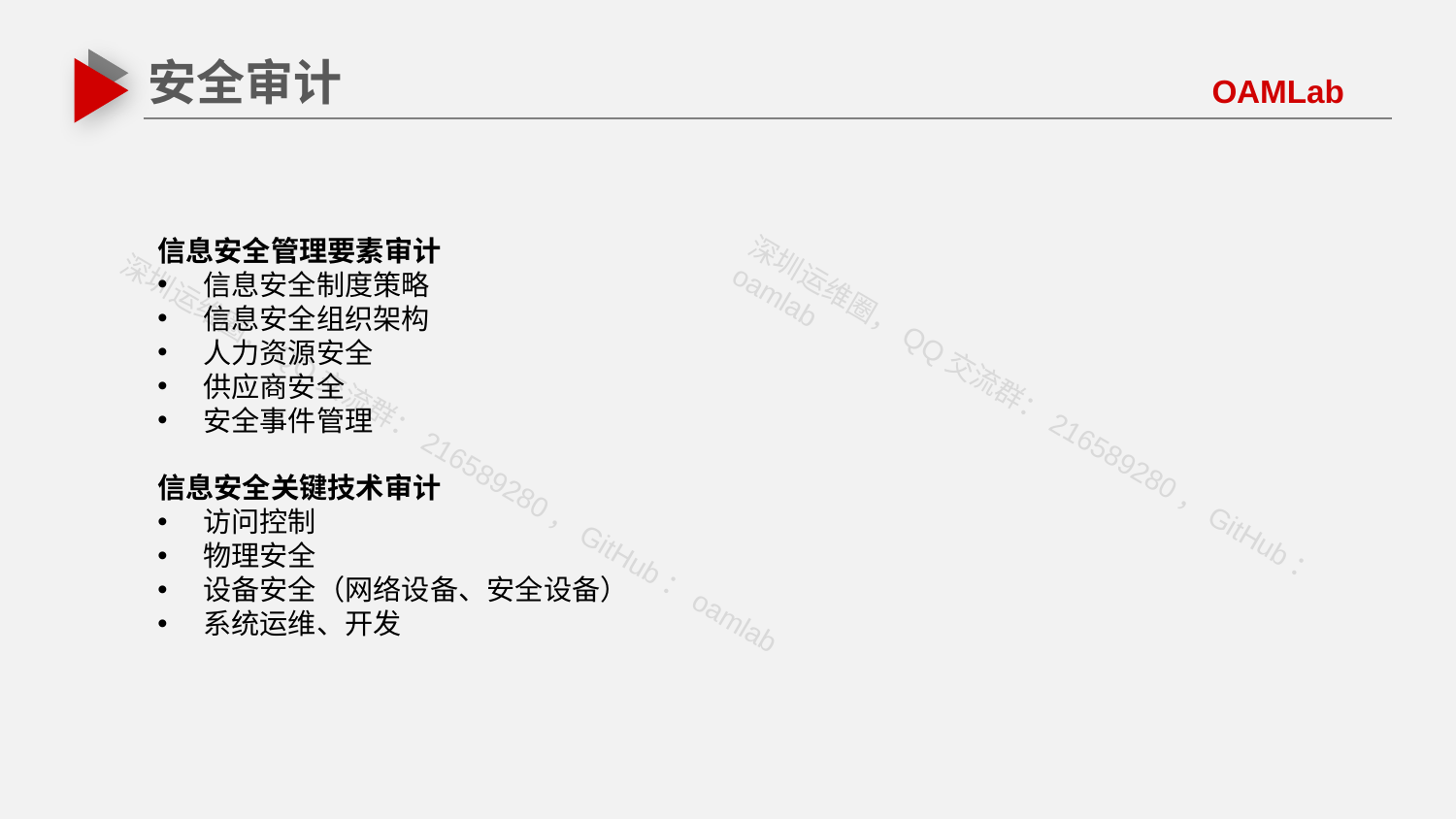

安全审计
信息安全管理要素审计
信息安全制度策略
信息安全组织架构
人力资源安全
供应商安全
安全事件管理

信息安全关键技术审计
访问控制
物理安全
设备安全（网络设备、安全设备）
系统运维、开发